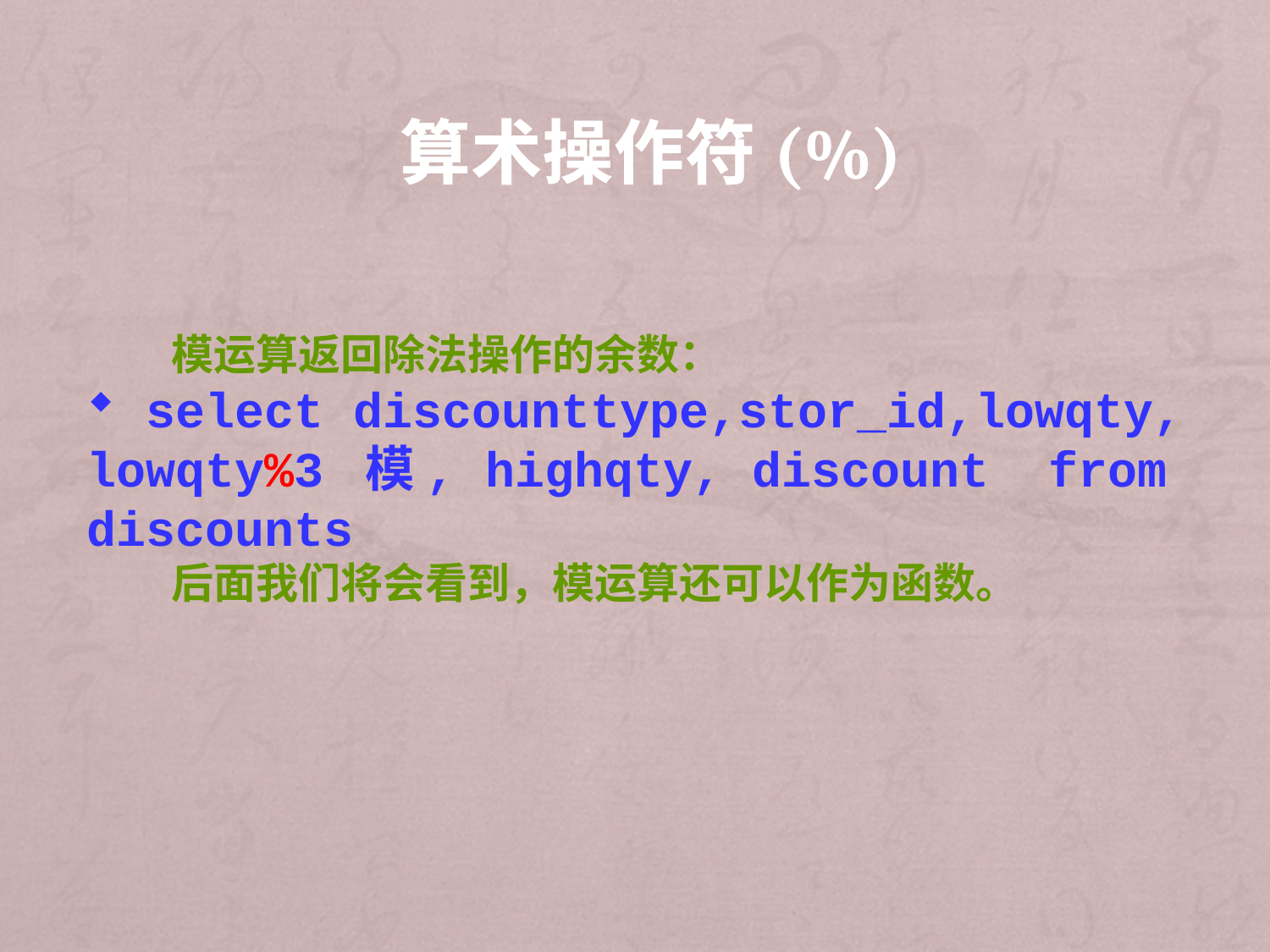

# 算术操作符(%)
　　模运算返回除法操作的余数：
 select discounttype,stor_id,lowqty, lowqty%3 模, highqty, discount  from discounts
　　后面我们将会看到，模运算还可以作为函数。